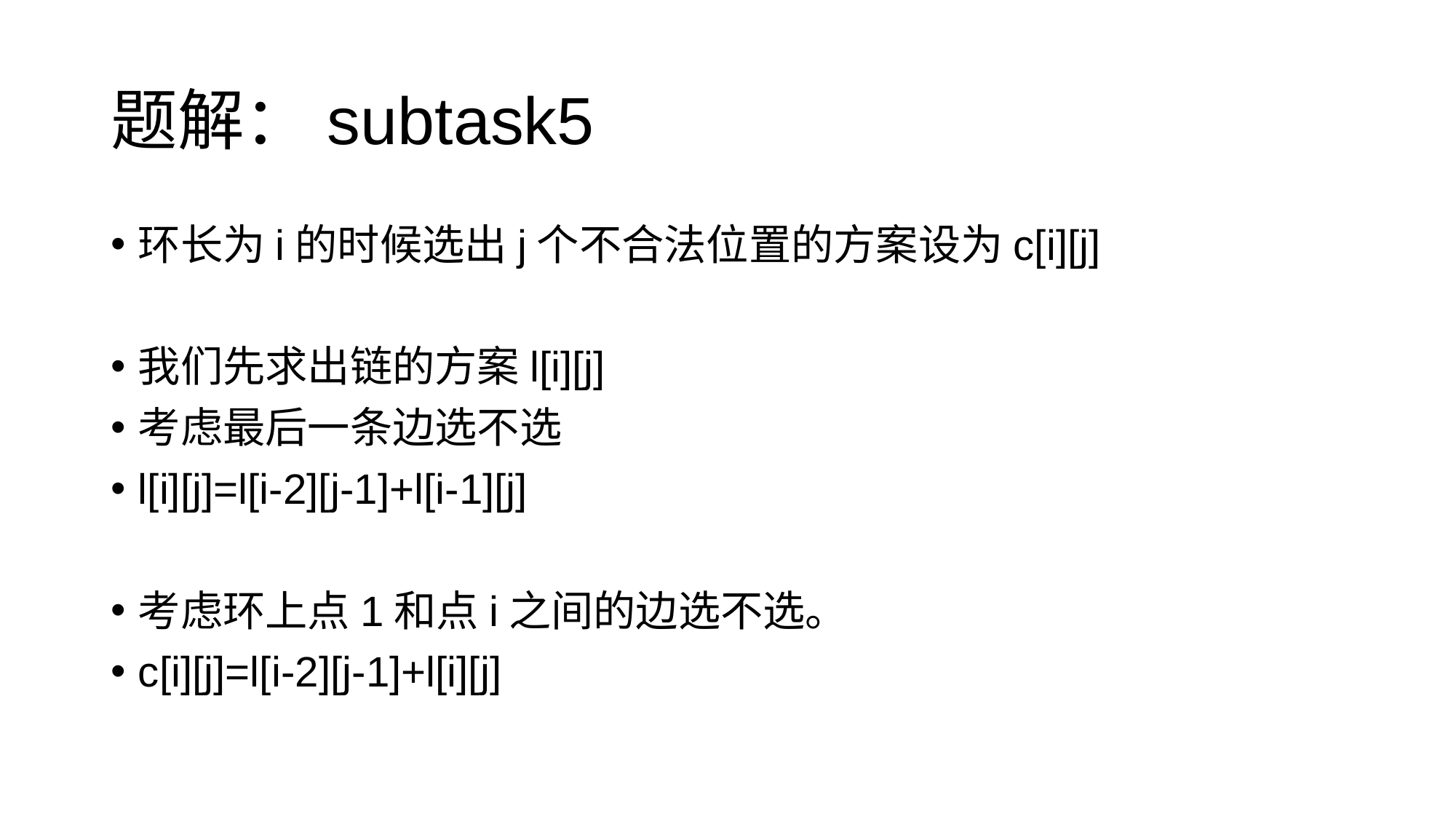

# 题解：subtask5
环长为i的时候选出j个不合法位置的方案设为c[i][j]

我们先求出链的方案l[i][j]
考虑最后一条边选不选
l[i][j]=l[i-2][j-1]+l[i-1][j]

考虑环上点1和点i之间的边选不选。
c[i][j]=l[i-2][j-1]+l[i][j]